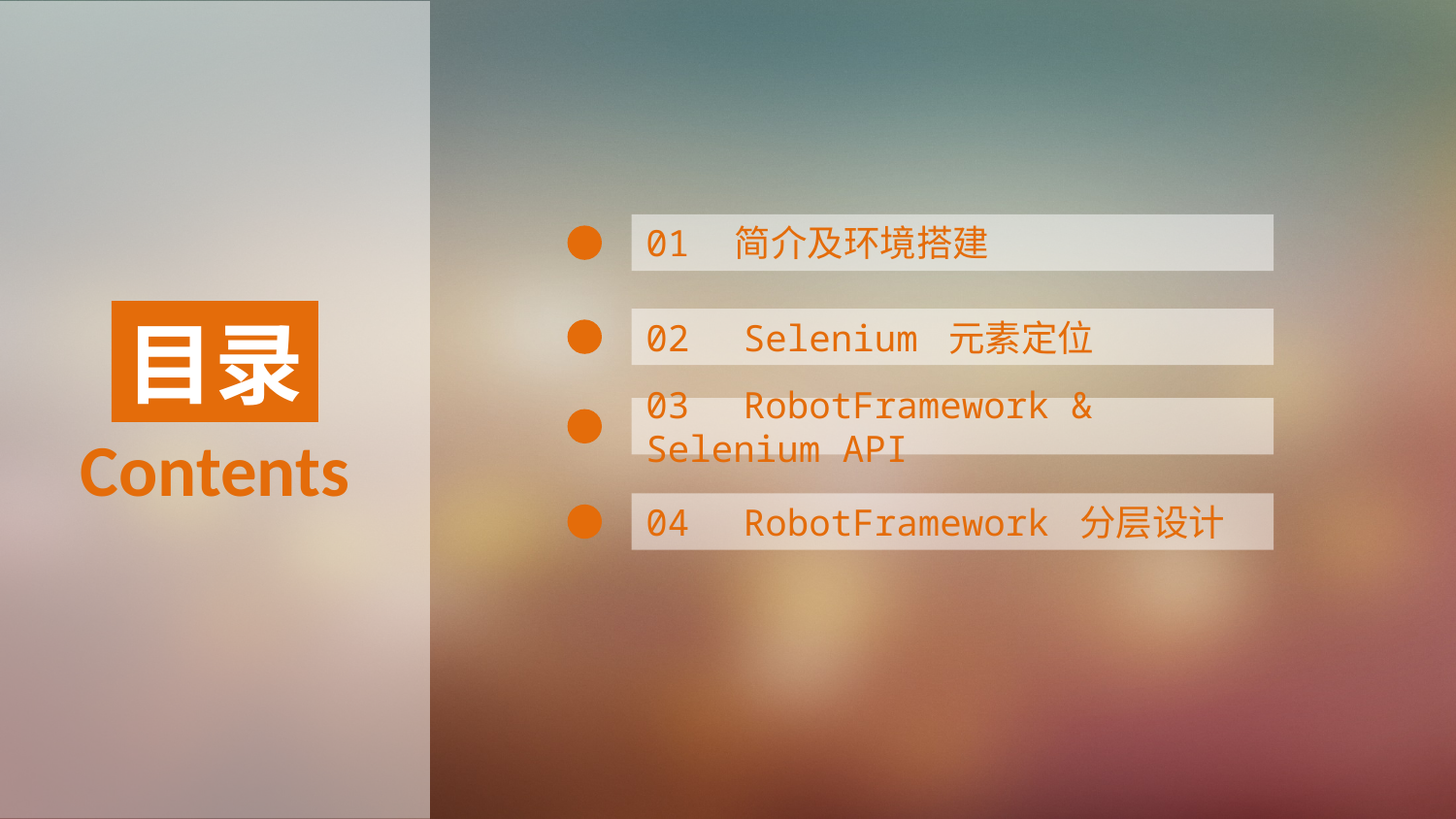

01　简介及环境搭建

目录
02　Selenium 元素定位

03　RobotFramework & Selenium API

Contents
04　RobotFramework 分层设计